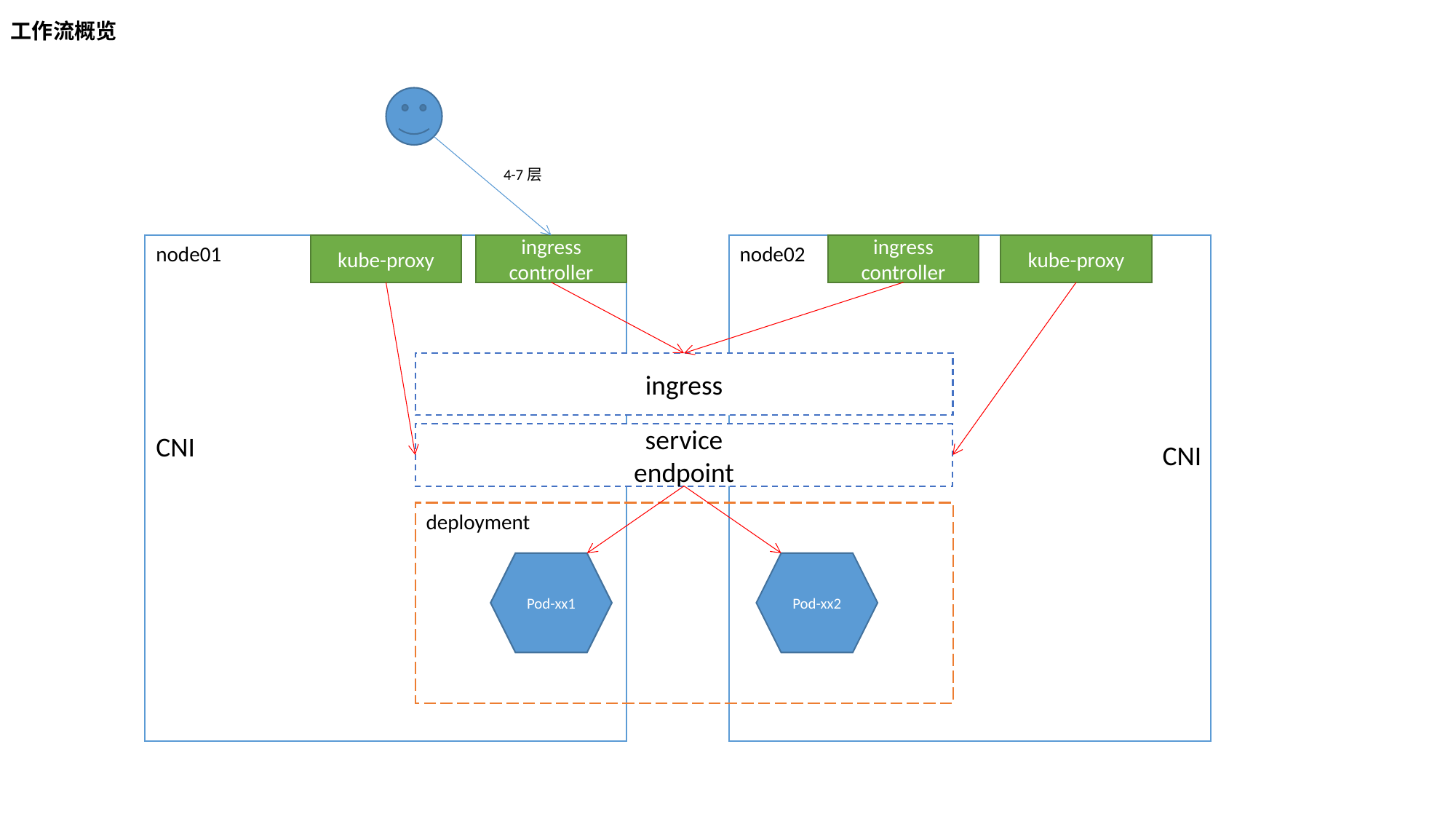

工作流概览

4-7层

node01
kube-proxy
ingress
controller

node02
ingress
controller
kube-proxy
ingress
CNI
service
endpoint
CNI

deployment
Pod-xx1
Pod-xx2